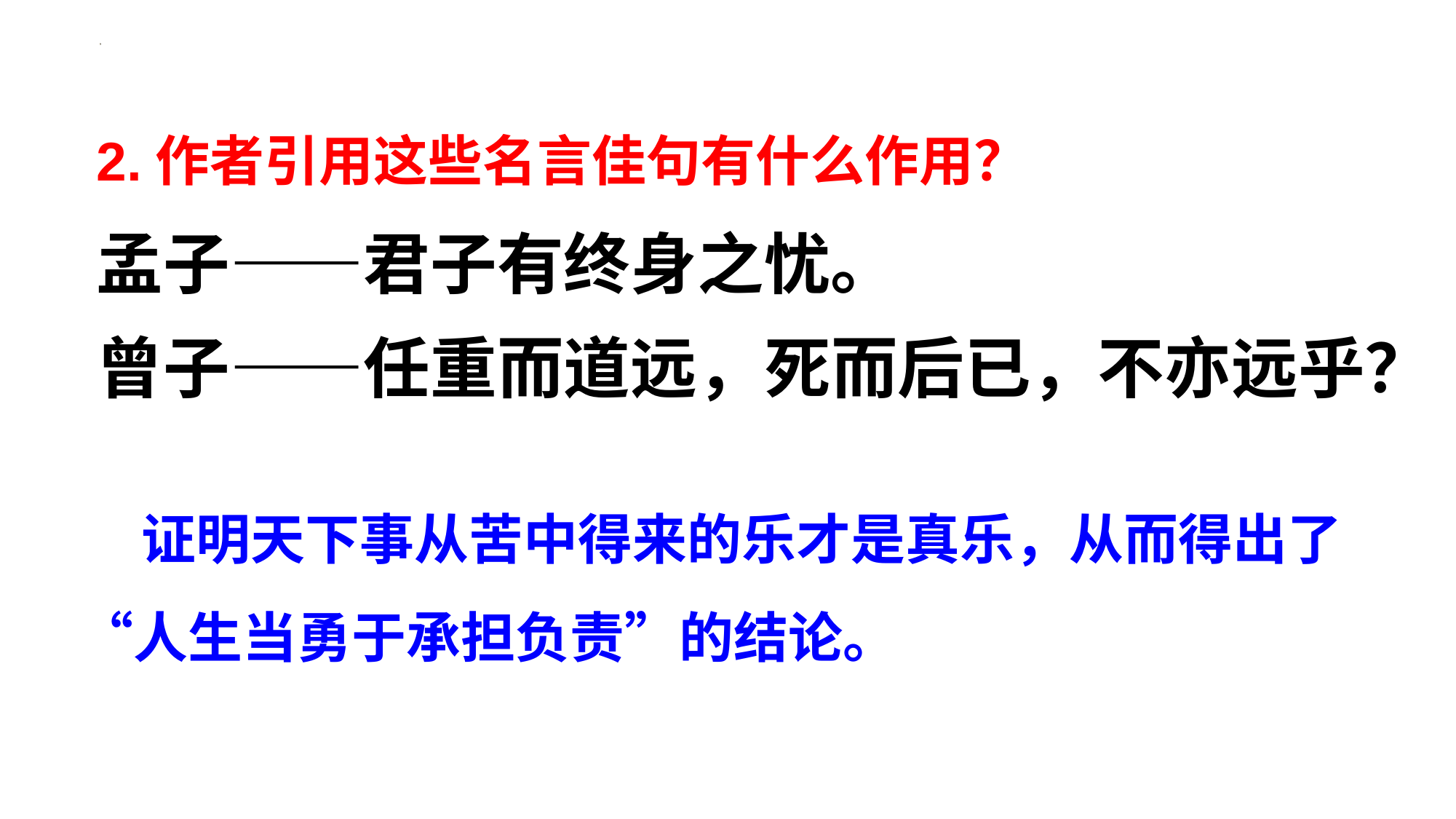

2.作者引用这些名言佳句有什么作用？
孟子——君子有终身之忧。
曾子——任重而道远，死而后已，不亦远乎？
    证明天下事从苦中得来的乐才是真乐，从而得出了“人生当勇于承担负责”的结论。